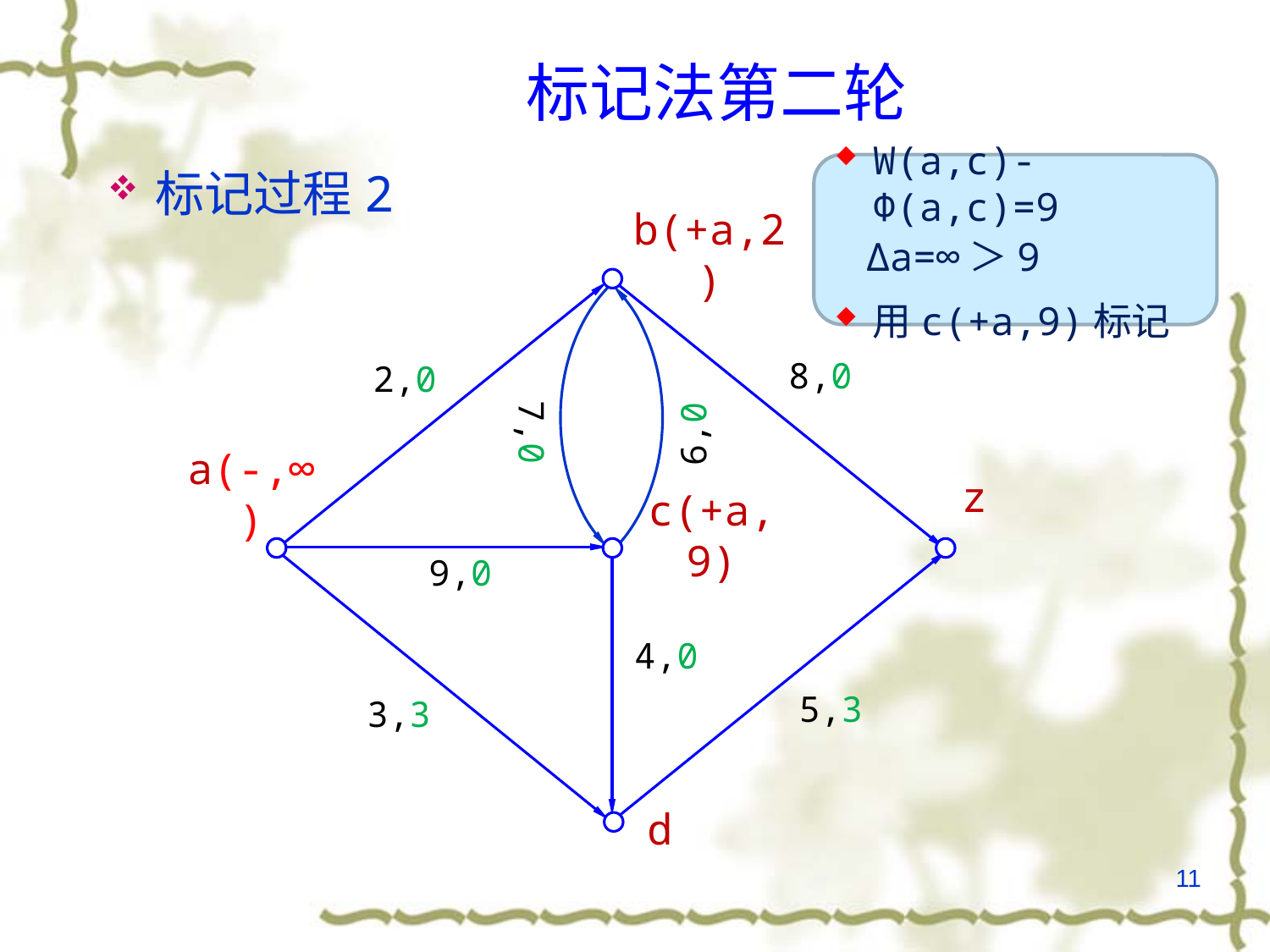

# 标记法第二轮
W(a,c)-Φ(a,c)=9
Δa=∞＞9
用c(+a,9)标记
标记过程2
b(+a,2)

8,0
2,0
7,0
6,0
a(-,∞)
z
c(+a,9)
9,0

4,0
5,3
3,3
d

11